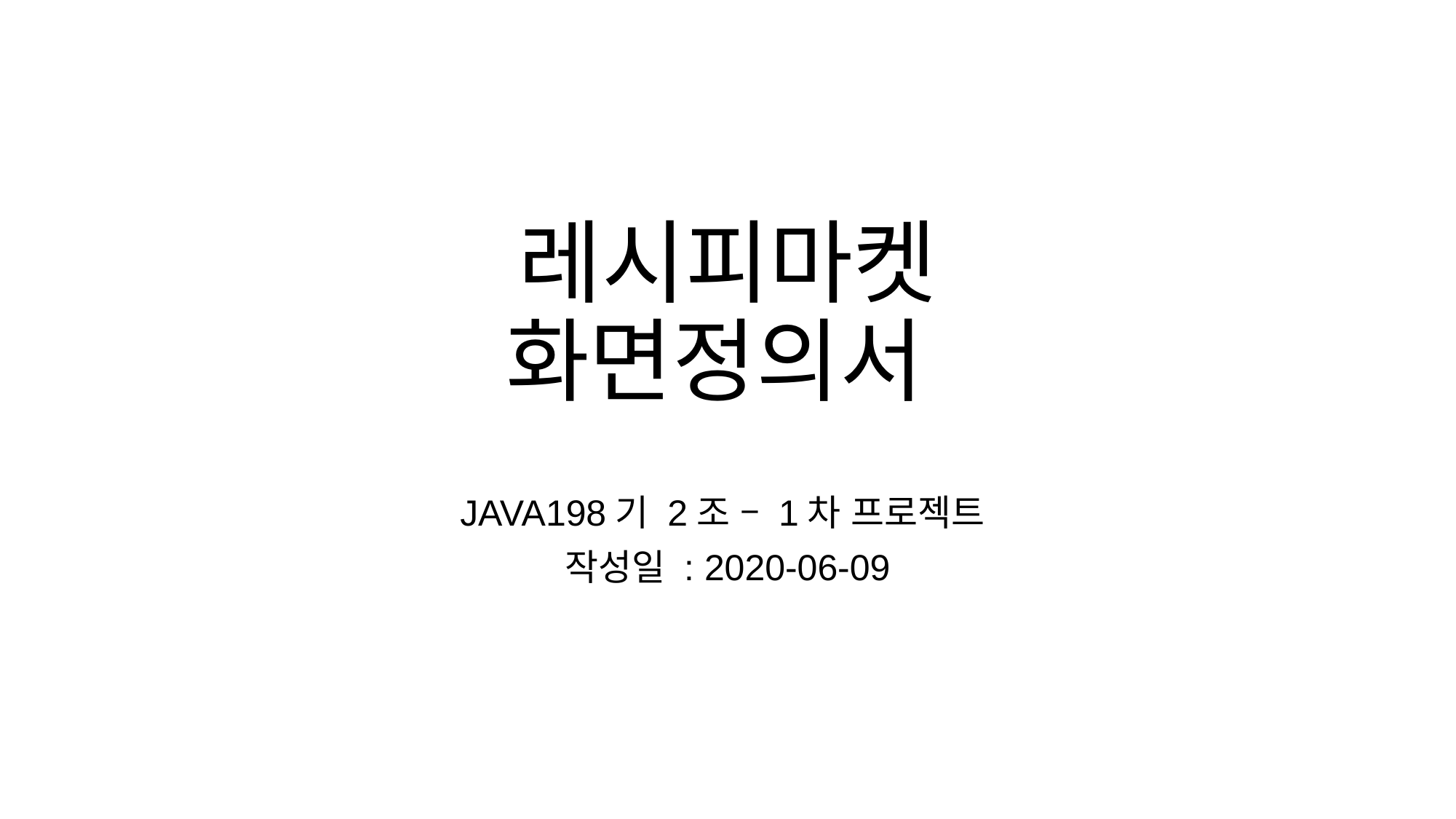

# 레시피마켓 화면정의서

JAVA198기 2조 – 1차 프로젝트
작성일 : 2020-06-09